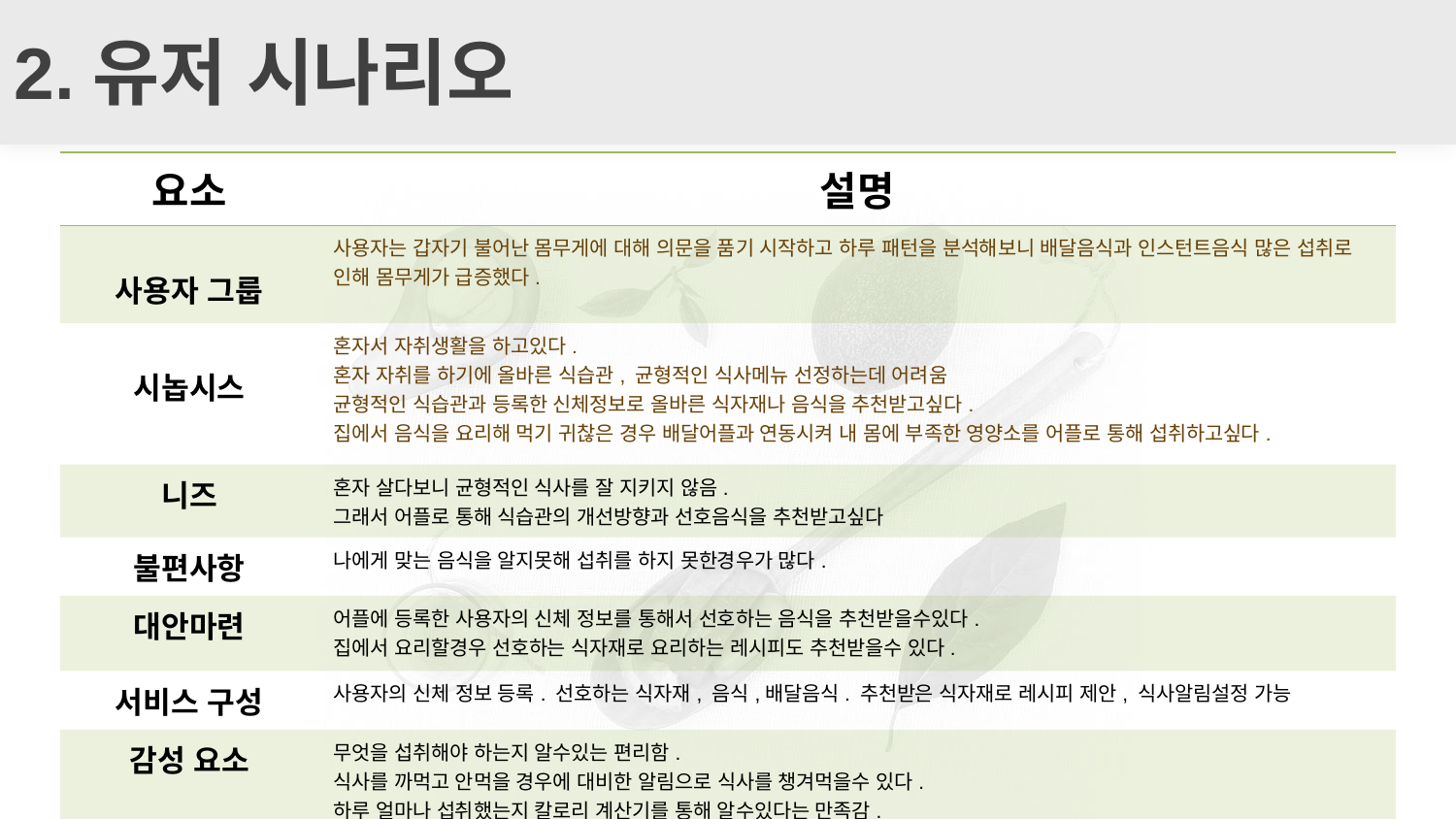

# 2.유저 시나리오
| 요소 | 설명 |
| --- | --- |
| 사용자 그룹 | 사용자는 갑자기 불어난 몸무게에 대해 의문을 품기 시작하고 하루 패턴을 분석해보니 배달음식과 인스턴트음식 많은 섭취로 인해 몸무게가 급증했다. |
| 시놉시스 | 혼자서 자취생활을 하고있다. 혼자 자취를 하기에 올바른 식습관, 균형적인 식사메뉴 선정하는데 어려움 균형적인 식습관과 등록한 신체정보로 올바른 식자재나 음식을 추천받고싶다. 집에서 음식을 요리해 먹기 귀찮은 경우 배달어플과 연동시켜 내 몸에 부족한 영양소를 어플로 통해 섭취하고싶다. |
| 니즈 | 혼자 살다보니 균형적인 식사를 잘 지키지 않음. 그래서 어플로 통해 식습관의 개선방향과 선호음식을 추천받고싶다 |
| 불편사항 | 나에게 맞는 음식을 알지못해 섭취를 하지 못한경우가 많다. |
| 대안마련 | 어플에 등록한 사용자의 신체 정보를 통해서 선호하는 음식을 추천받을수있다. 집에서 요리할경우 선호하는 식자재로 요리하는 레시피도 추천받을수 있다. |
| 서비스 구성 | 사용자의 신체 정보 등록. 선호하는 식자재, 음식,배달음식. 추천받은 식자재로 레시피 제안, 식사알림설정 가능 |
| 감성 요소 | 무엇을 섭취해야 하는지 알수있는 편리함. 식사를 까먹고 안먹을 경우에 대비한 알림으로 식사를 챙겨먹을수 있다. 하루 얼마나 섭취했는지 칼로리 계산기를 통해 알수있다는 만족감. 건강한 식사를 했음을 확인할 수 있는 만족감 |